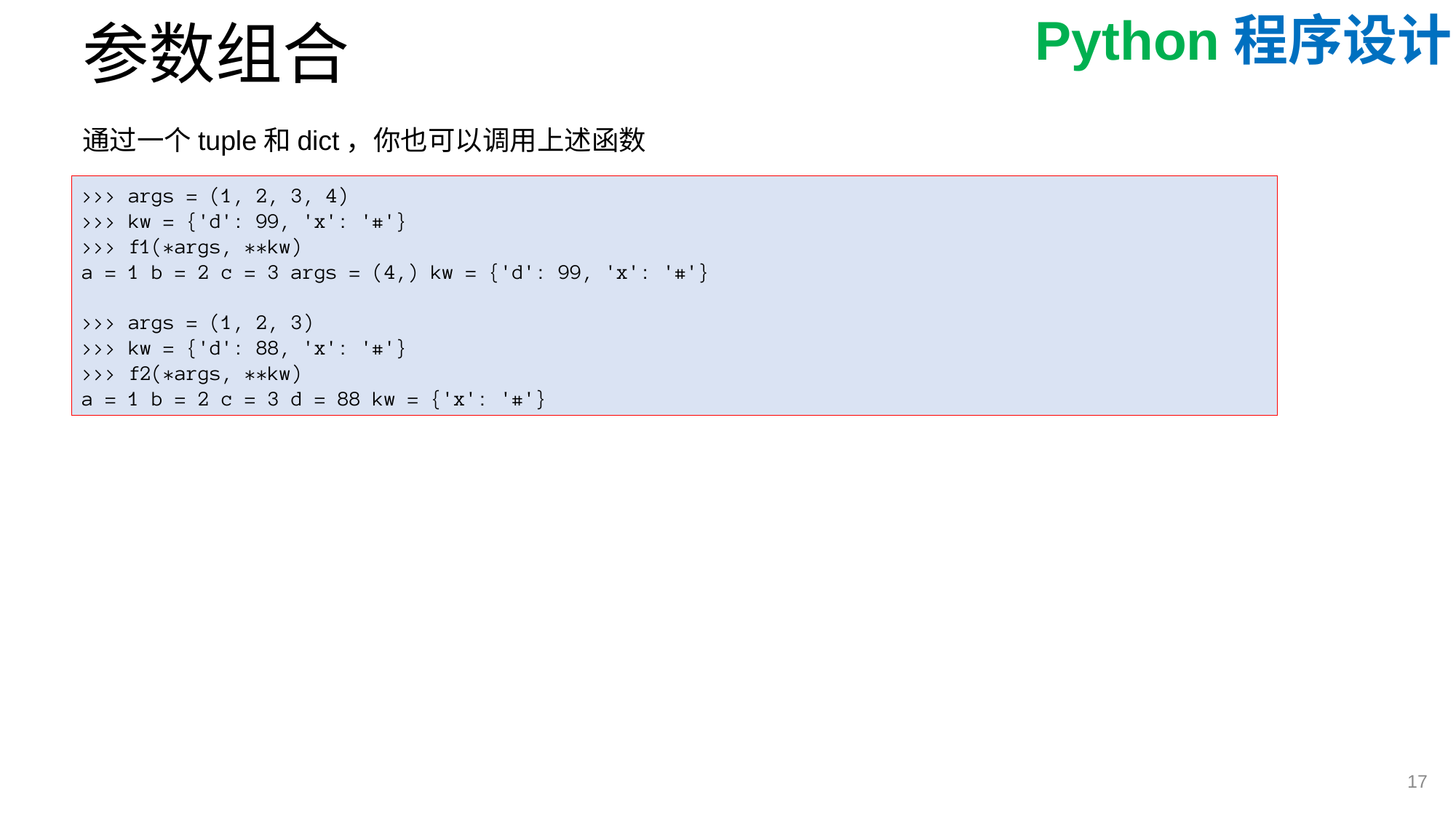

# 参数组合
通过一个tuple和dict，你也可以调用上述函数
>>> args = (1, 2, 3, 4)
>>> kw = {'d': 99, 'x': '#'}
>>> f1(*args, **kw)
a = 1 b = 2 c = 3 args = (4,) kw = {'d': 99, 'x': '#'}

>>> args = (1, 2, 3)
>>> kw = {'d': 88, 'x': '#'}
>>> f2(*args, **kw)
a = 1 b = 2 c = 3 d = 88 kw = {'x': '#'}
17